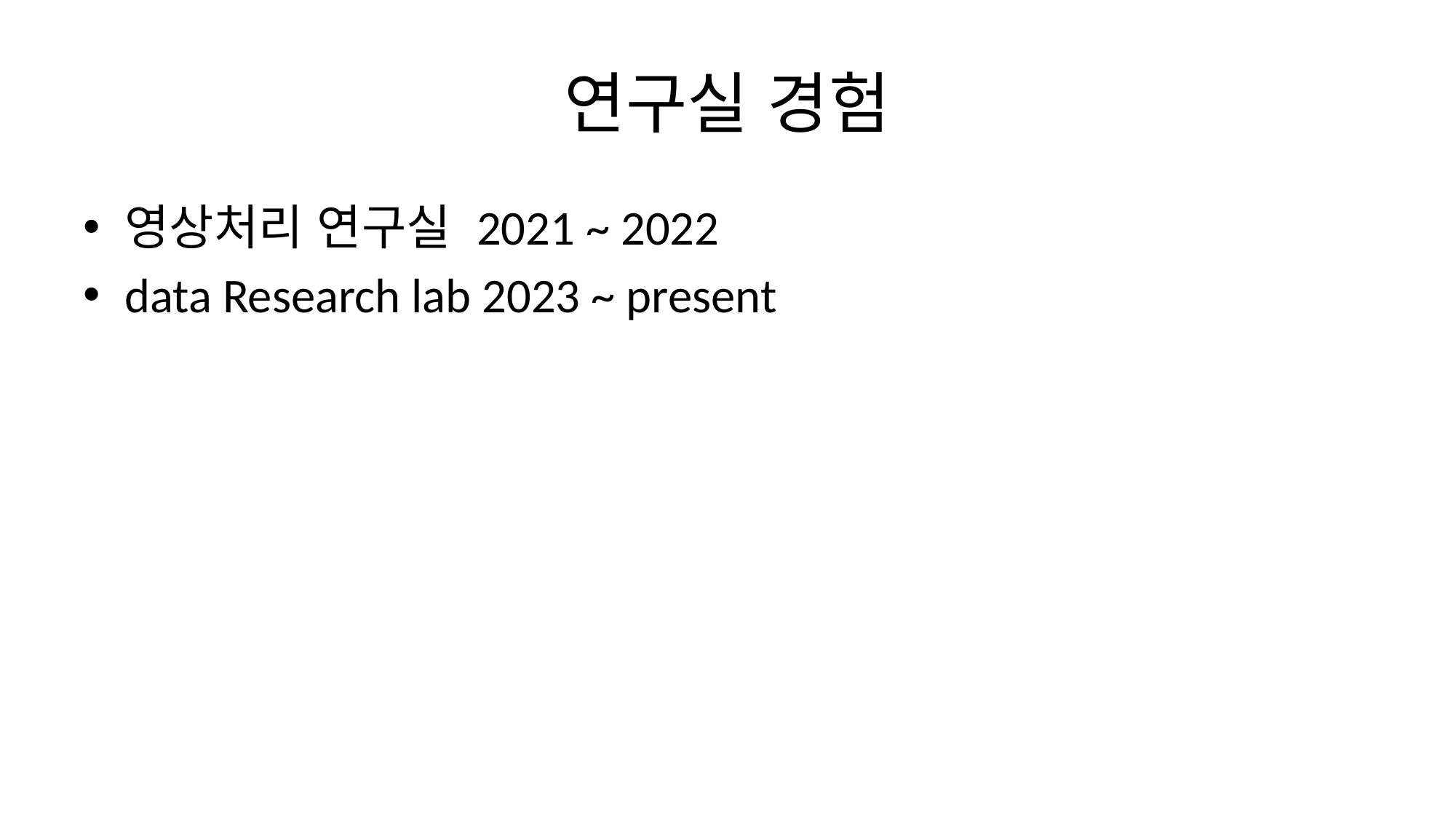

# 연구실 경험
영상처리 연구실 2021 ~ 2022
data Research lab 2023 ~ present